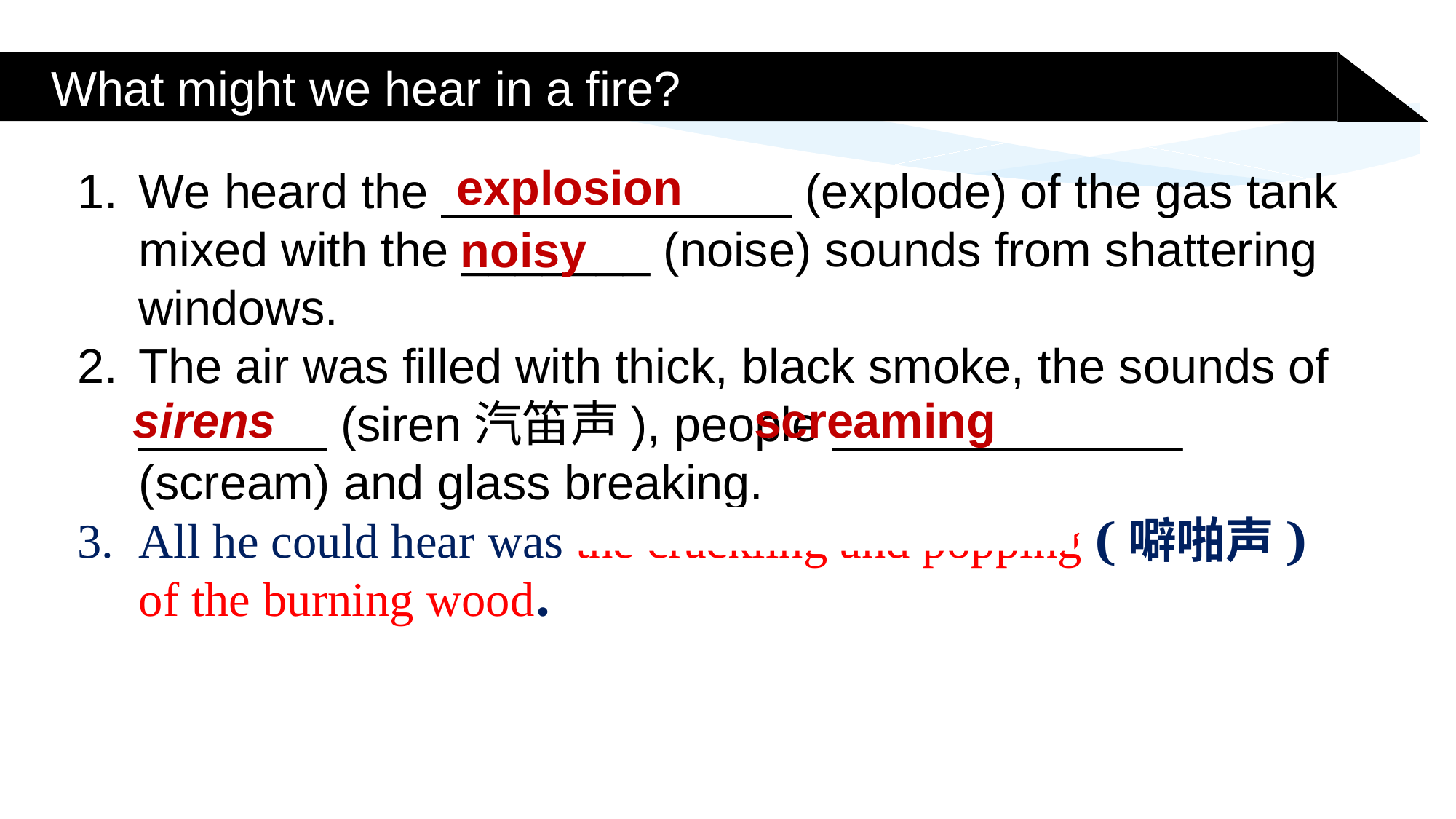

What might we hear in a fire?
explosion
We heard the _____________ (explode) of the gas tank mixed with the _______ (noise) sounds from shattering windows.
The air was filled with thick, black smoke, the sounds of _______ (siren汽笛声), people _____________ (scream) and glass breaking.
All he could hear was the crackling and popping (噼啪声) of the burning wood.

noisy
screaming
sirens